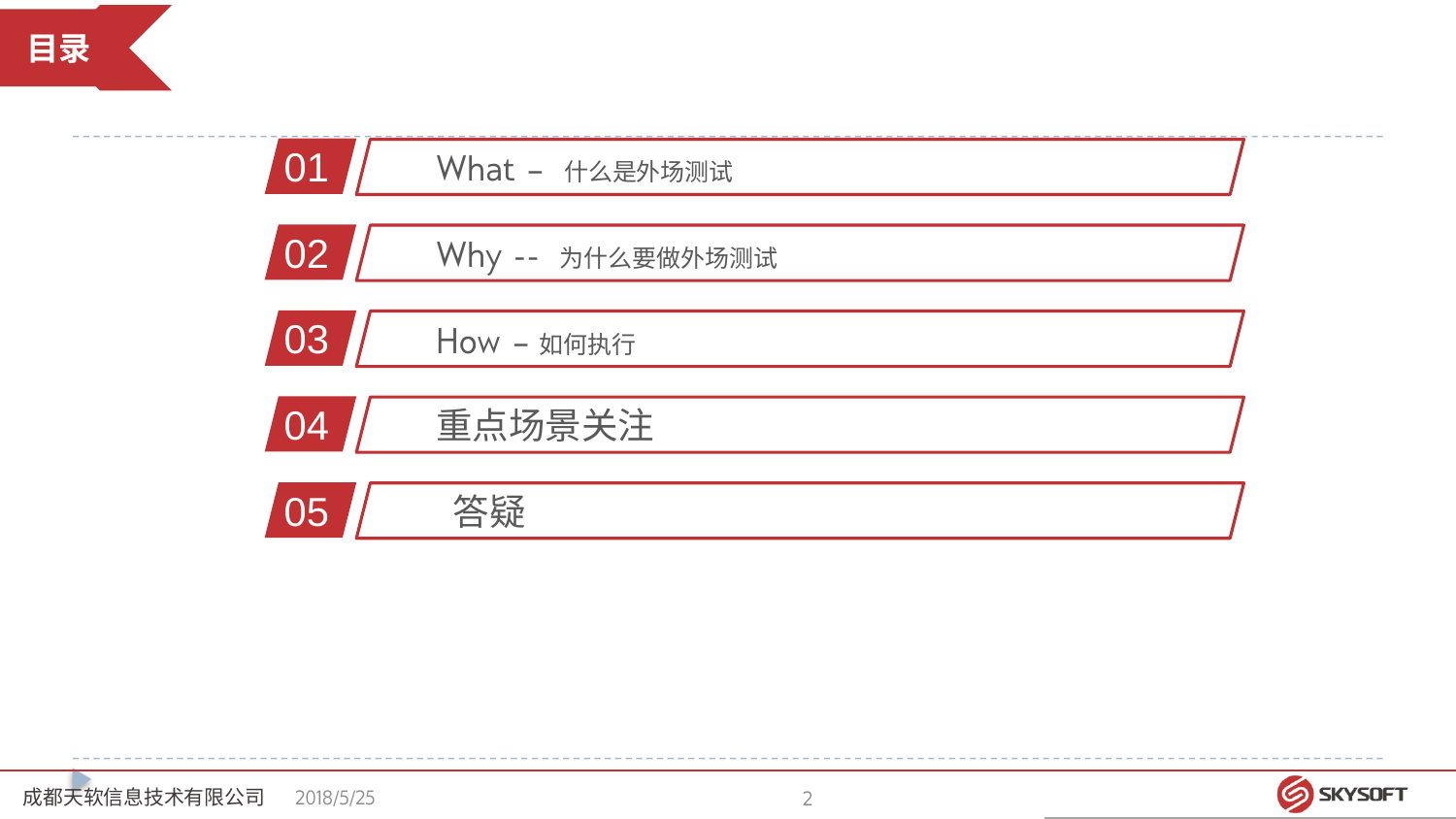

01

What – 什么是外场测试
02

Why -- 为什么要做外场测试
03

How –如何执行
04

重点场景关注
05

 答疑
成都天软信息技术有限公司
2018/5/25
2